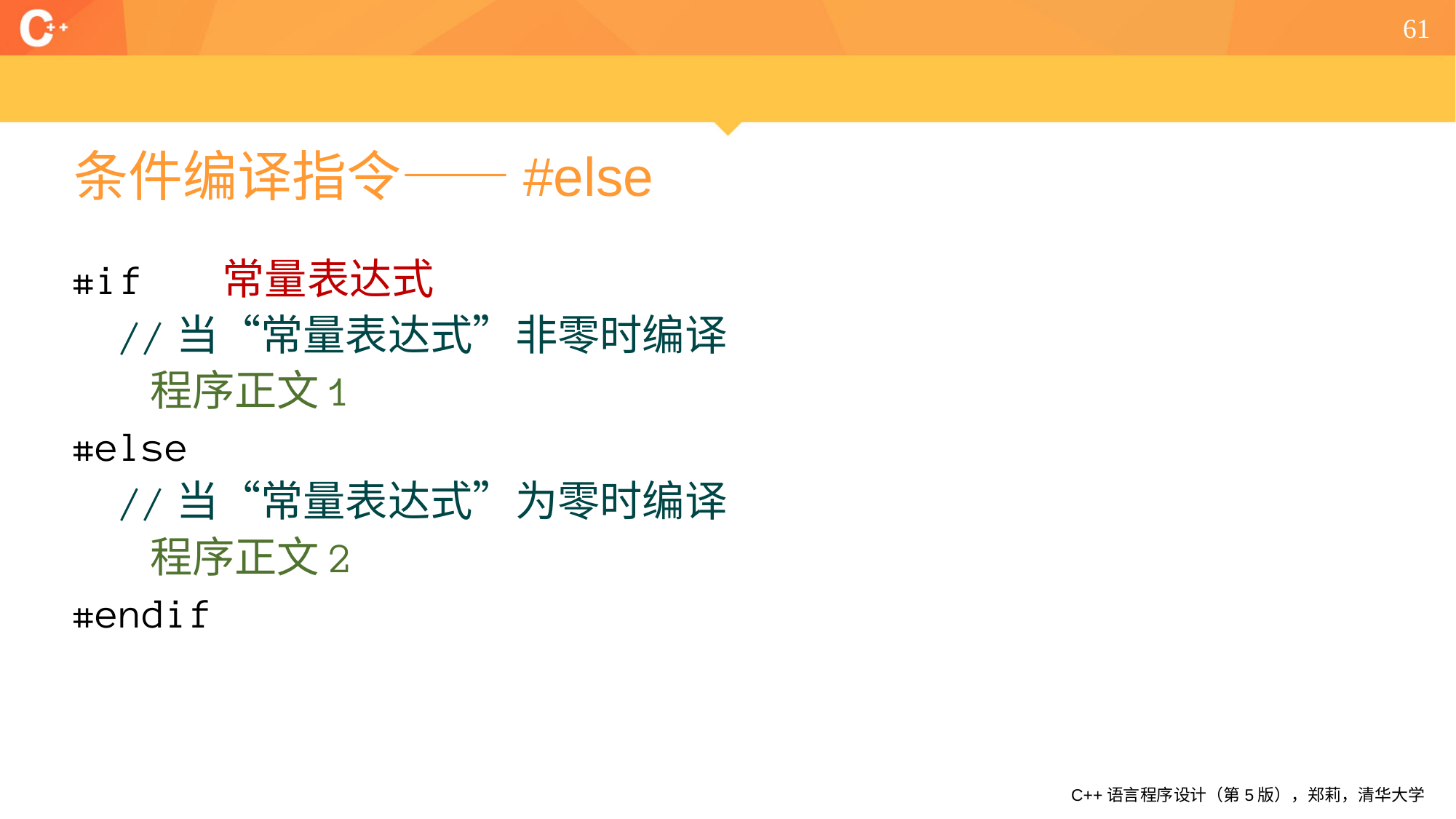

61
# 条件编译指令——#else
#if   常量表达式
  //当“常量表达式”非零时编译
       程序正文1
#else
  //当“常量表达式”为零时编译
       程序正文2
#endif